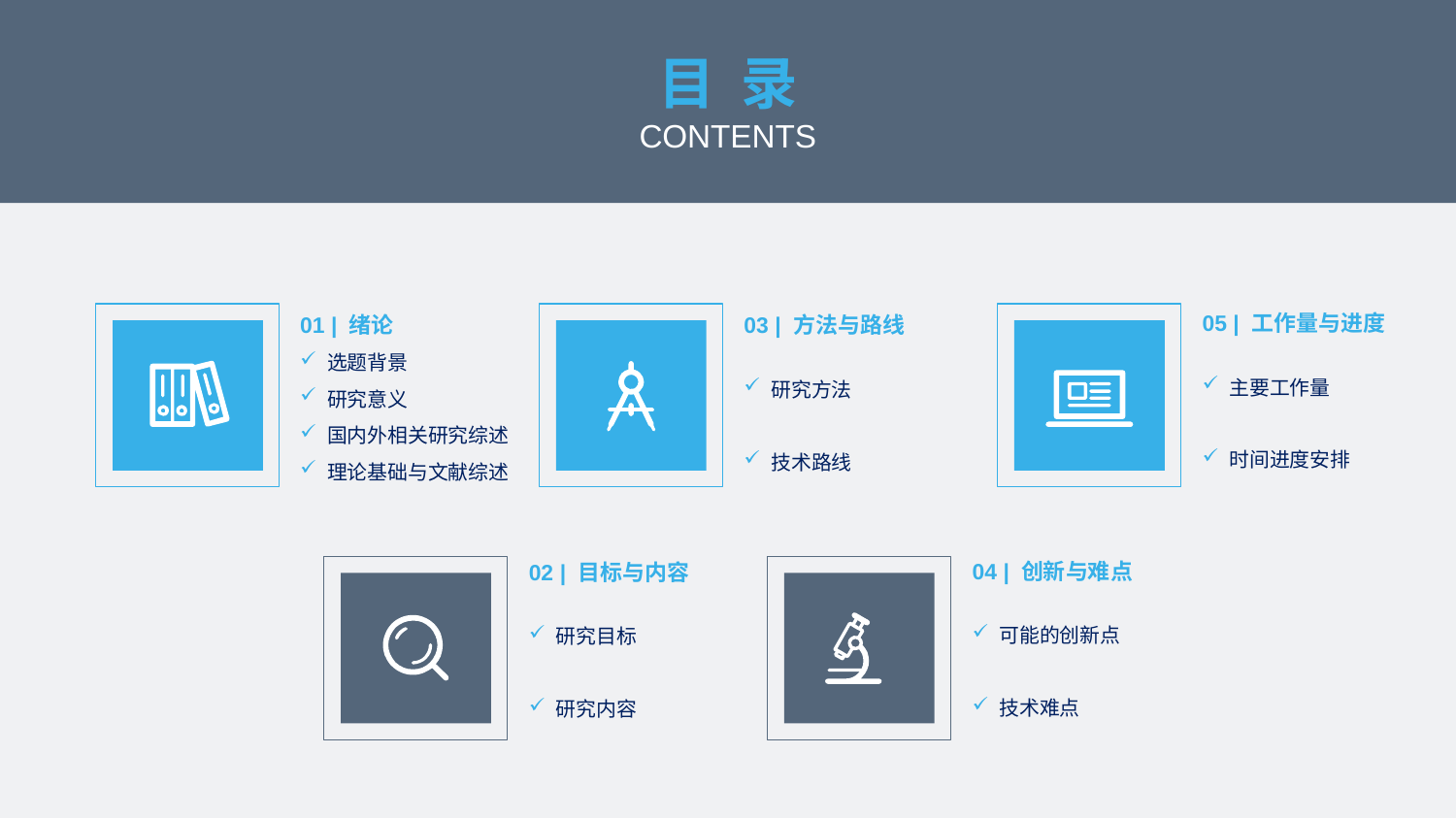

目  录
CONTENTS

05 | 工作量与进度

主要工作量

时间进度安排
01 | 绪论
选题背景
研究意义
国内外相关研究综述
理论基础与文献综述
03 | 方法与路线

研究方法

技术路线

04 | 创新与难点

可能的创新点

技术难点

02 | 目标与内容

研究目标

研究内容